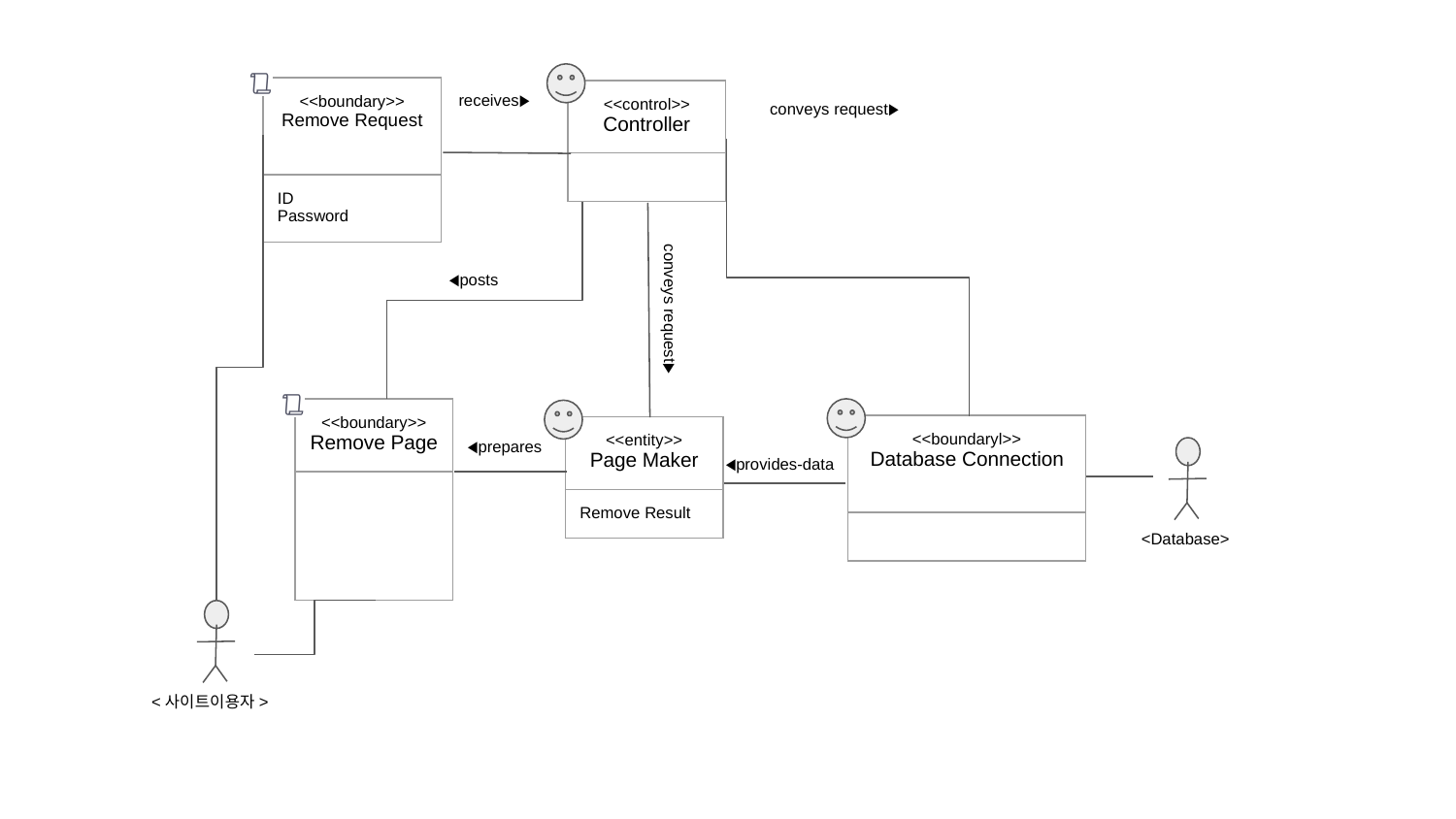

📜

| <<boundary>> Remove Request |
| --- |
| ID Password |
| <<control>> Controller |
| --- |
|  |
receives▶
conveys request▶
◀posts
conveys request▶
📜

| <<boundary>> Remove Page |
| --- |
|  |

| <<boundaryl>> Database Connection |
| --- |
|  |
| <<entity>> Page Maker |
| --- |
| Remove Result |
◀prepares

◀provides-data

<Database>

<사이트이용자>